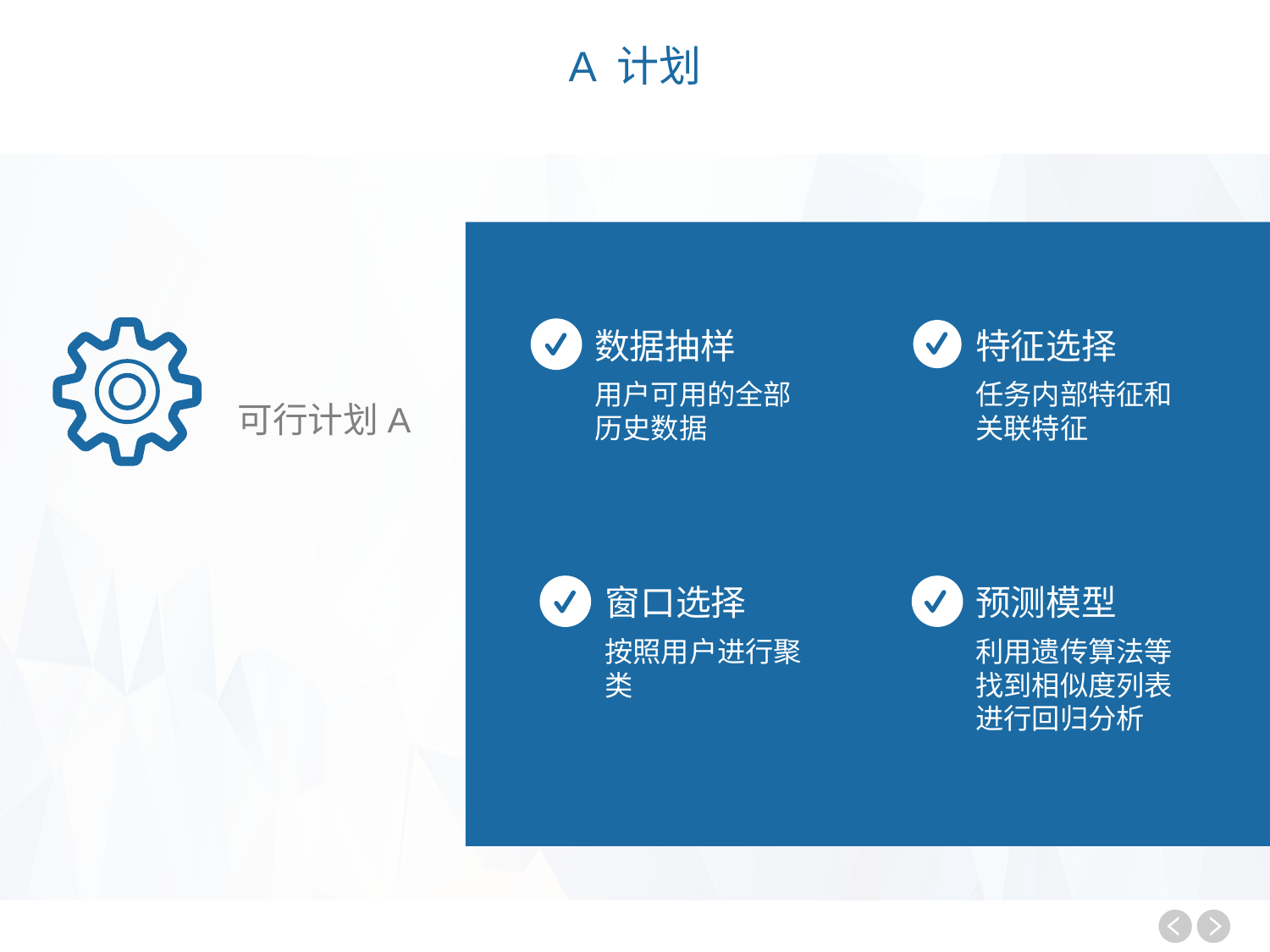

A 计划

数据抽样

用户可用的全部历史数据
特征选择

任务内部特征和关联特征
可行计划A

窗口选择

按照用户进行聚类
预测模型

利用遗传算法等找到相似度列表进行回归分析